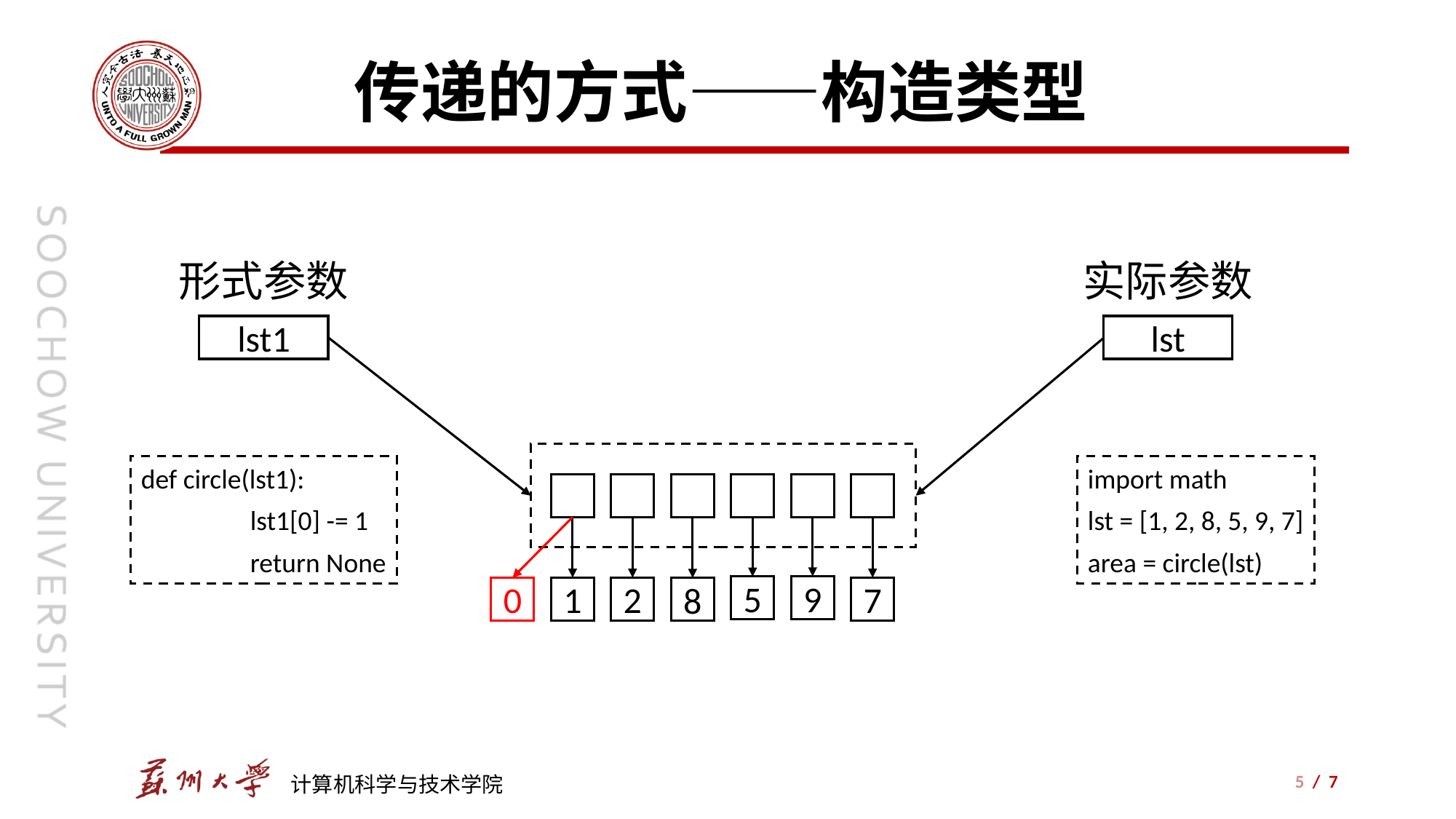

# 传递的方式——构造类型
形式参数
实际参数
lst1
lst

def circle(lst1):
	lst1[0] -= 1
	return None
import math
lst = [1, 2, 8, 5, 9, 7]
area = circle(lst)

9
5
0
1
2
7
8
5